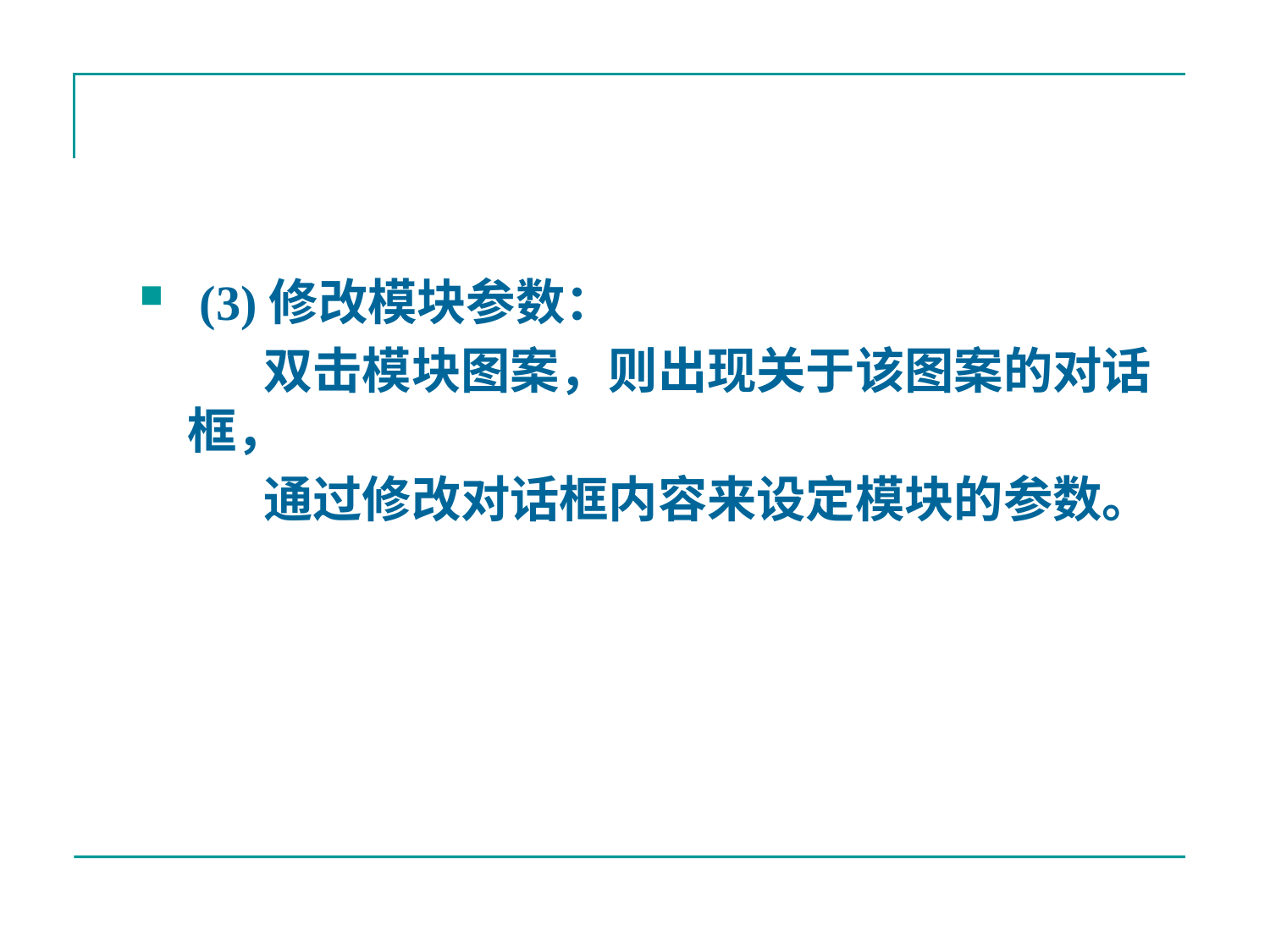

#
 (3)修改模块参数：
          双击模块图案，则出现关于该图案的对话框，
          通过修改对话框内容来设定模块的参数。